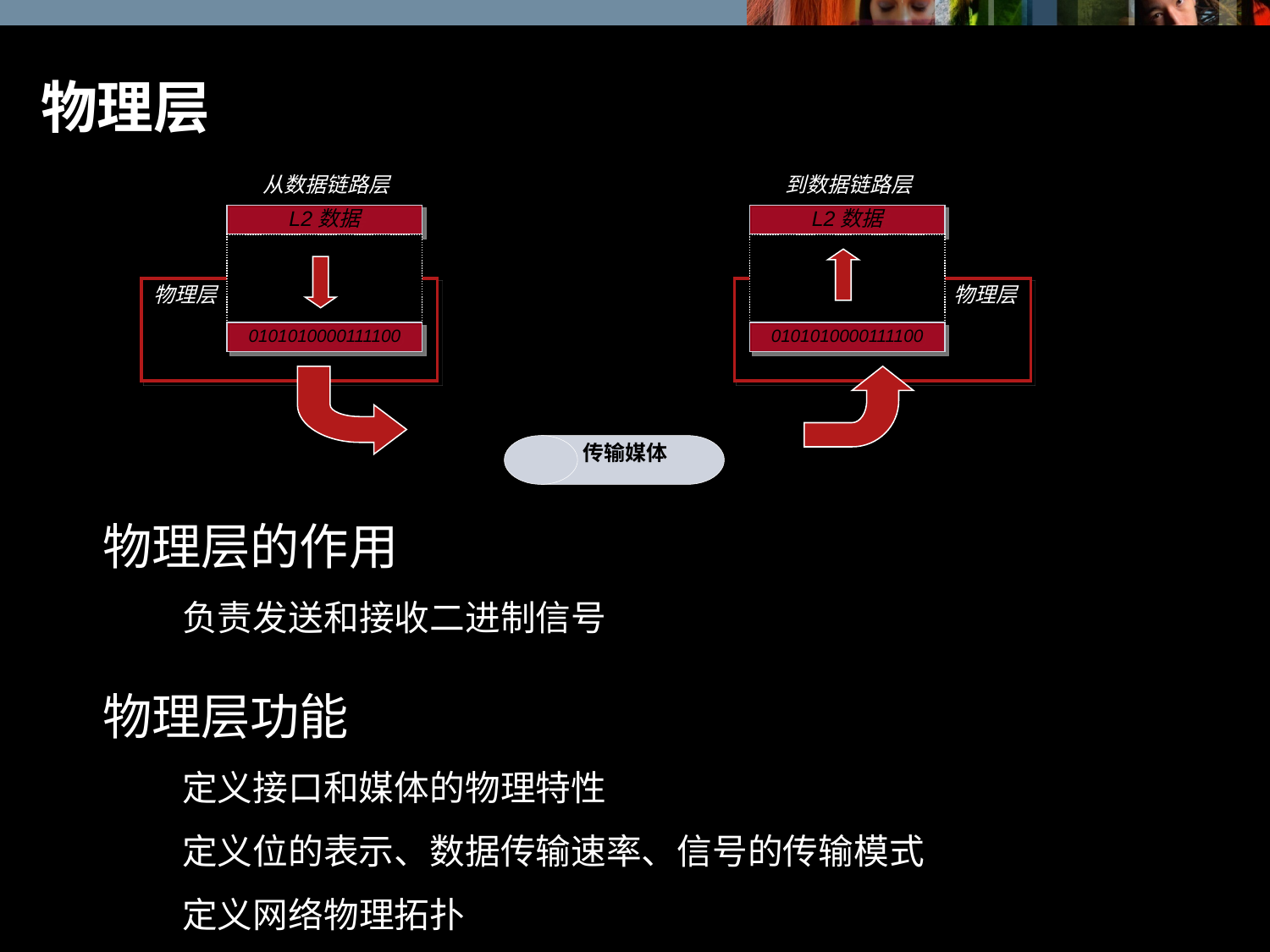

# 物理层
从数据链路层
到数据链路层
L2数据
L2数据

物理层

物理层
0101010000111100
0101010000111100

传输媒体

物理层的作用
负责发送和接收二进制信号
物理层功能
定义接口和媒体的物理特性
定义位的表示、数据传输速率、信号的传输模式
定义网络物理拓扑